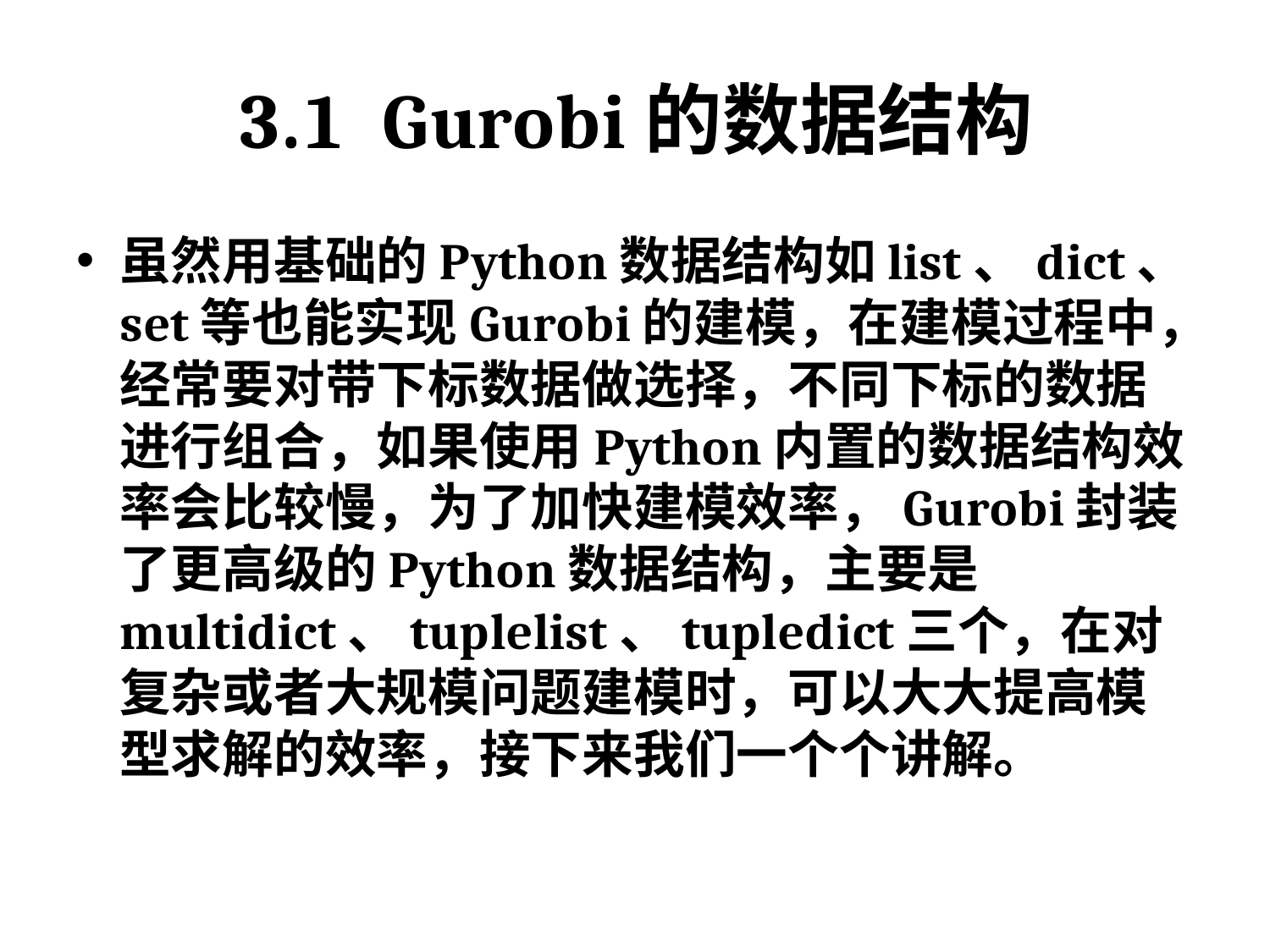

# 3.1  Gurobi的数据结构
虽然用基础的Python数据结构如list、dict、set等也能实现Gurobi的建模，在建模过程中，经常要对带下标数据做选择，不同下标的数据进行组合，如果使用Python内置的数据结构效率会比较慢，为了加快建模效率，Gurobi封装了更高级的Python数据结构，主要是multidict、tuplelist、tupledict三个，在对复杂或者大规模问题建模时，可以大大提高模型求解的效率，接下来我们一个个讲解。